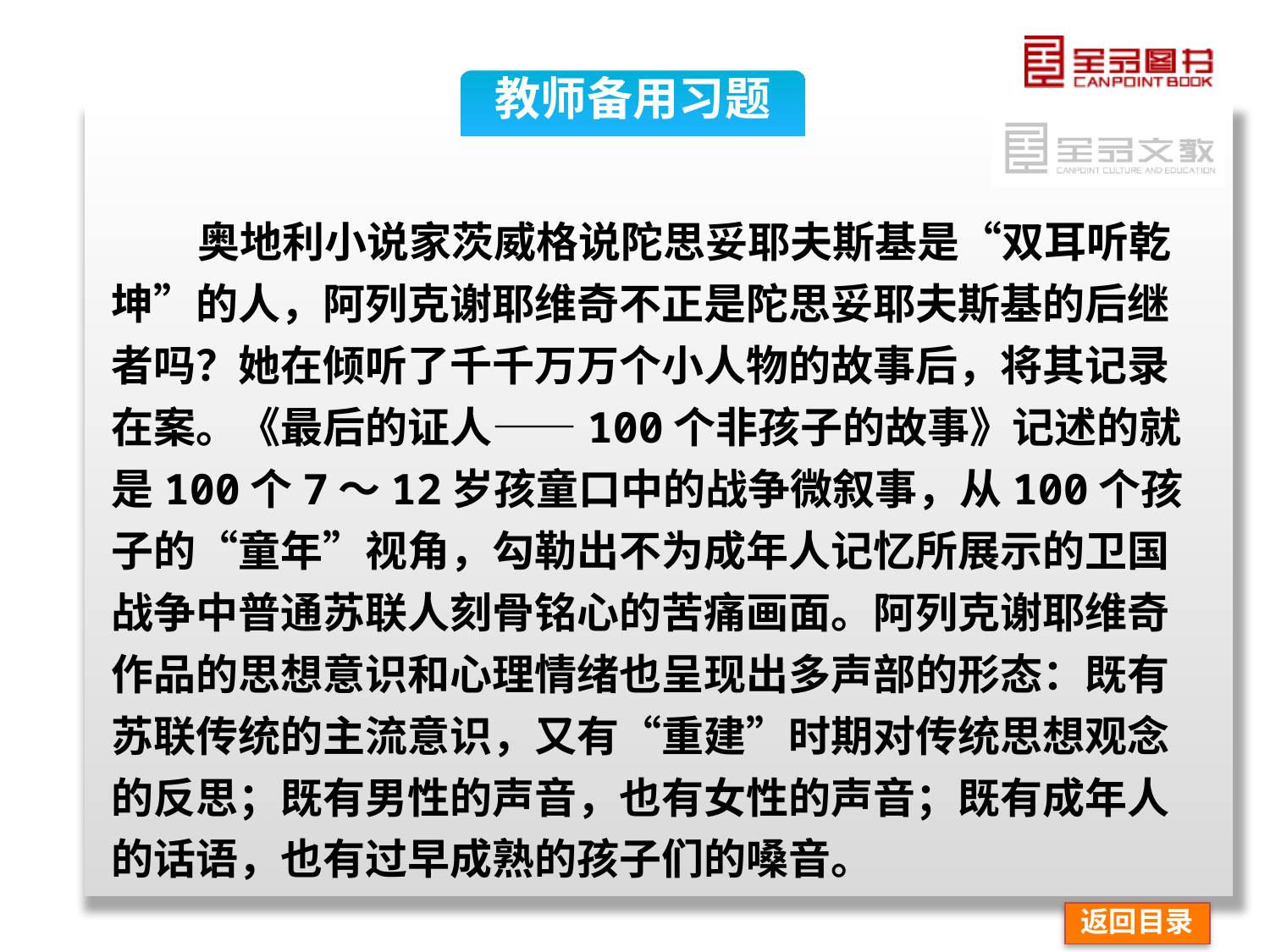

教师备用习题
奥地利小说家茨威格说陀思妥耶夫斯基是“双耳听乾坤”的人，阿列克谢耶维奇不正是陀思妥耶夫斯基的后继者吗？她在倾听了千千万万个小人物的故事后，将其记录在案。《最后的证人——100个非孩子的故事》记述的就是100个7～12岁孩童口中的战争微叙事，从100个孩子的“童年”视角，勾勒出不为成年人记忆所展示的卫国战争中普通苏联人刻骨铭心的苦痛画面。阿列克谢耶维奇作品的思想意识和心理情绪也呈现出多声部的形态：既有苏联传统的主流意识，又有“重建”时期对传统思想观念的反思；既有男性的声音，也有女性的声音；既有成年人的话语，也有过早成熟的孩子们的嗓音。
返回目录